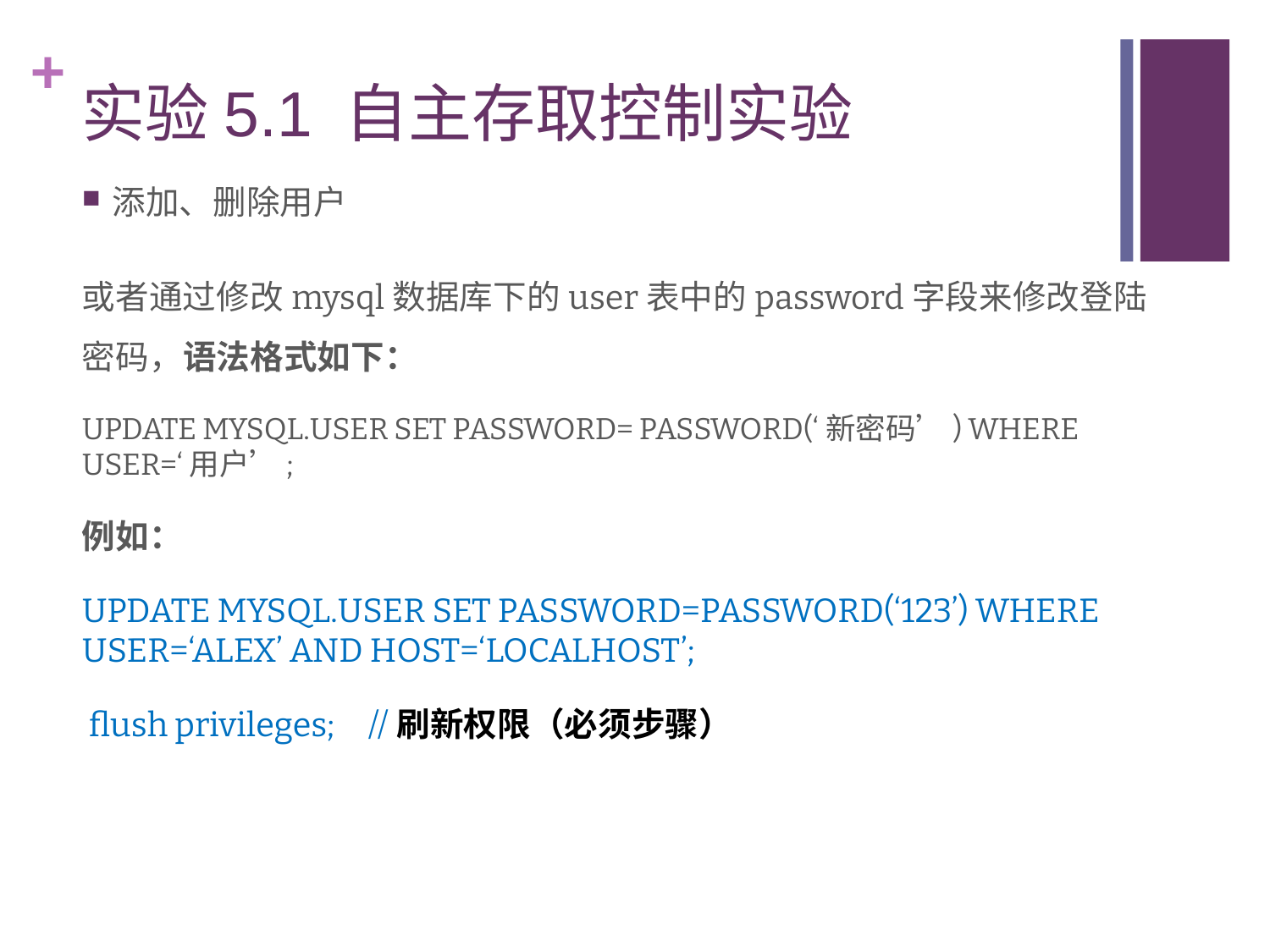

# 实验5.1 自主存取控制实验
添加、删除用户
或者通过修改mysql数据库下的user表中的password字段来修改登陆密码，语法格式如下：
UPDATE MYSQL.USER SET PASSWORD= PASSWORD(‘新密码’) WHERE USER=‘用户’;
例如：
UPDATE MYSQL.USER SET PASSWORD=PASSWORD(‘123’) WHERE USER=‘ALEX’ AND HOST=‘LOCALHOST’;
 flush privileges;     //刷新权限（必须步骤）